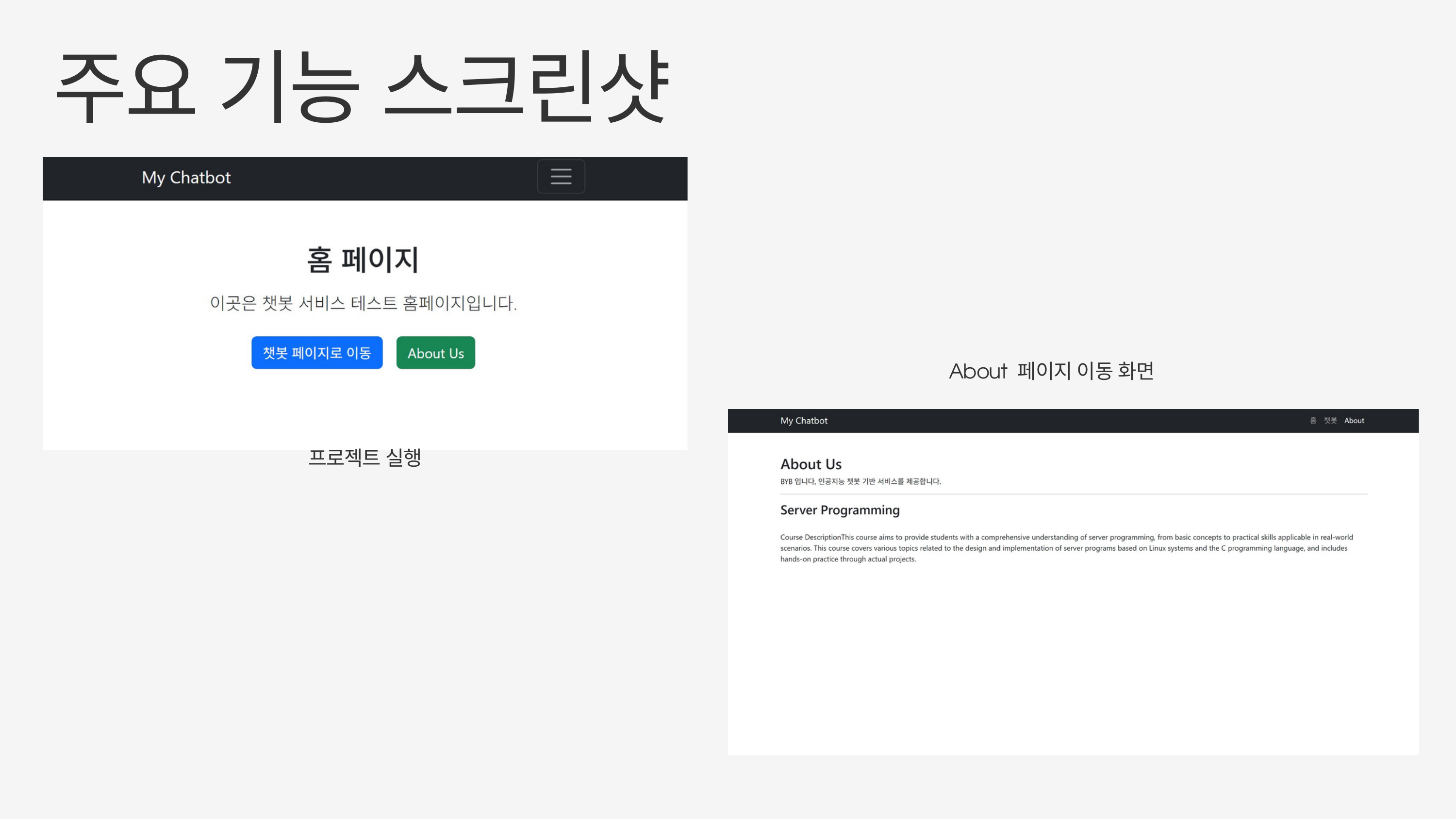

주요 기능 스크린샷

About 페이지 이동 화면

프로젝트 실행